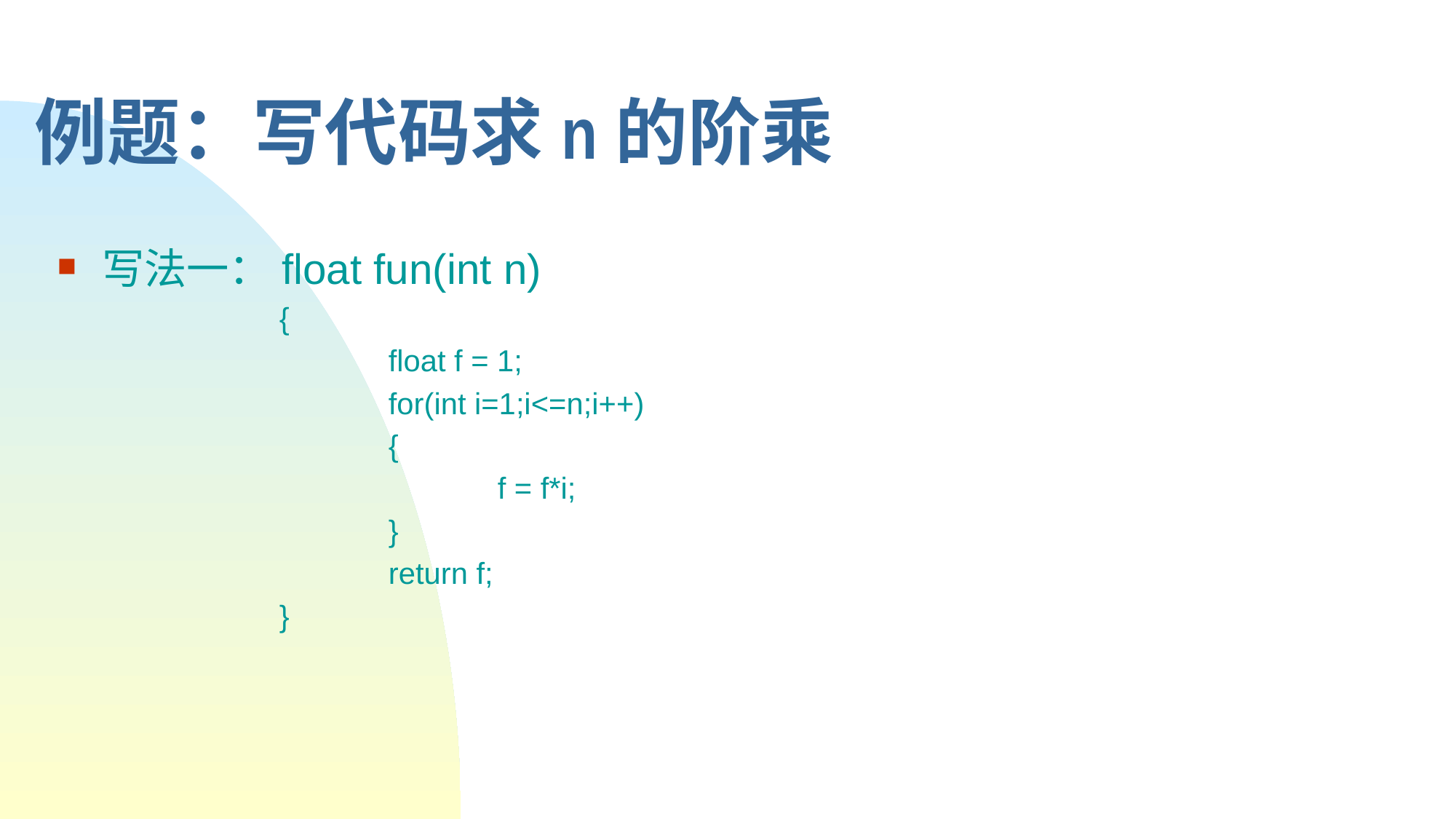

# 例题：写代码求n的阶乘
写法一：float fun(int n)
{
	float f = 1;
	for(int i=1;i<=n;i++)
	{
		f = f*i;
	}
	return f;
}